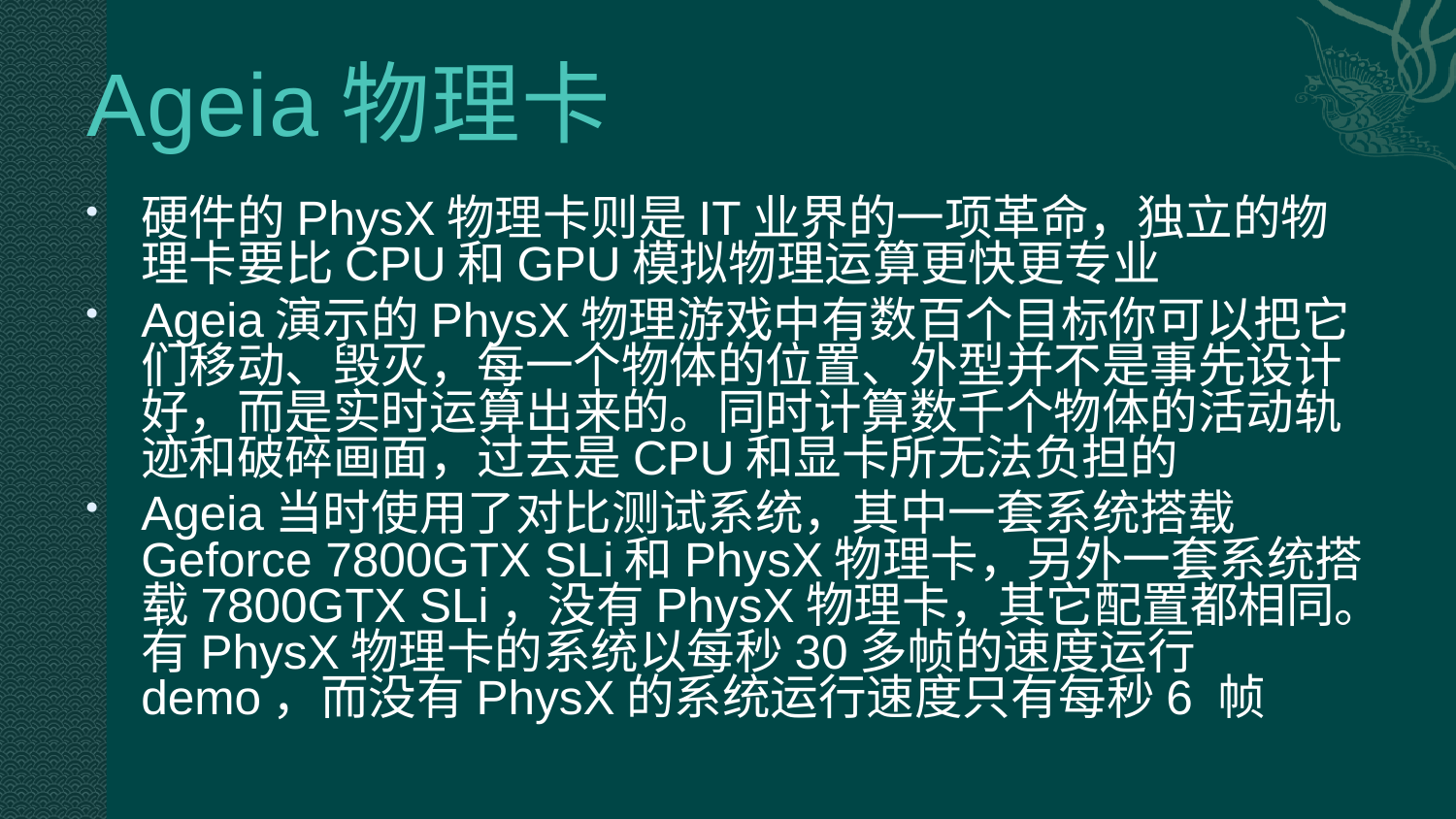

# Ageia物理卡
硬件的PhysX物理卡则是IT业界的一项革命，独立的物理卡要比CPU和GPU模拟物理运算更快更专业
Ageia演示的PhysX物理游戏中有数百个目标你可以把它们移动、毁灭，每一个物体的位置、外型并不是事先设计好，而是实时运算出来的。同时计算数千个物体的活动轨迹和破碎画面，过去是CPU和显卡所无法负担的
Ageia当时使用了对比测试系统，其中一套系统搭载Geforce 7800GTX SLi和PhysX物理卡，另外一套系统搭载7800GTX SLi，没有PhysX物理卡，其它配置都相同。有PhysX物理卡的系统以每秒30多帧的速度运行demo，而没有PhysX的系统运行速度只有每秒6 帧